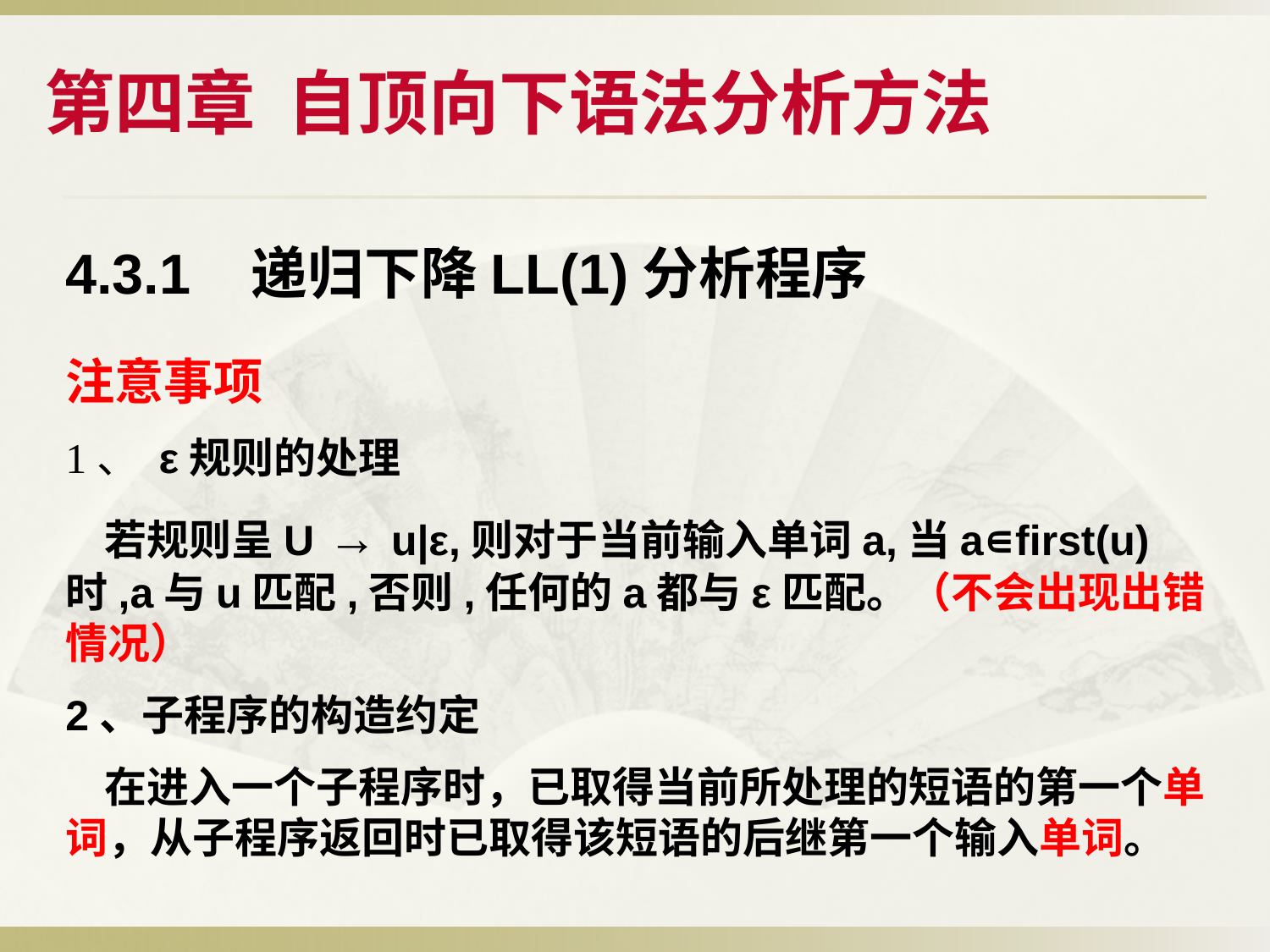

第四章  自顶向下语法分析方法
4.3.1   递归下降LL(1)分析程序
注意事项
1、 ε规则的处理
   若规则呈U → u|ε,则对于当前输入单词a,当a∊first(u)时,a与u匹配,否则,任何的a都与ε匹配。（不会出现出错情况）
2、子程序的构造约定
   在进入一个子程序时，已取得当前所处理的短语的第一个单词，从子程序返回时已取得该短语的后继第一个输入单词。